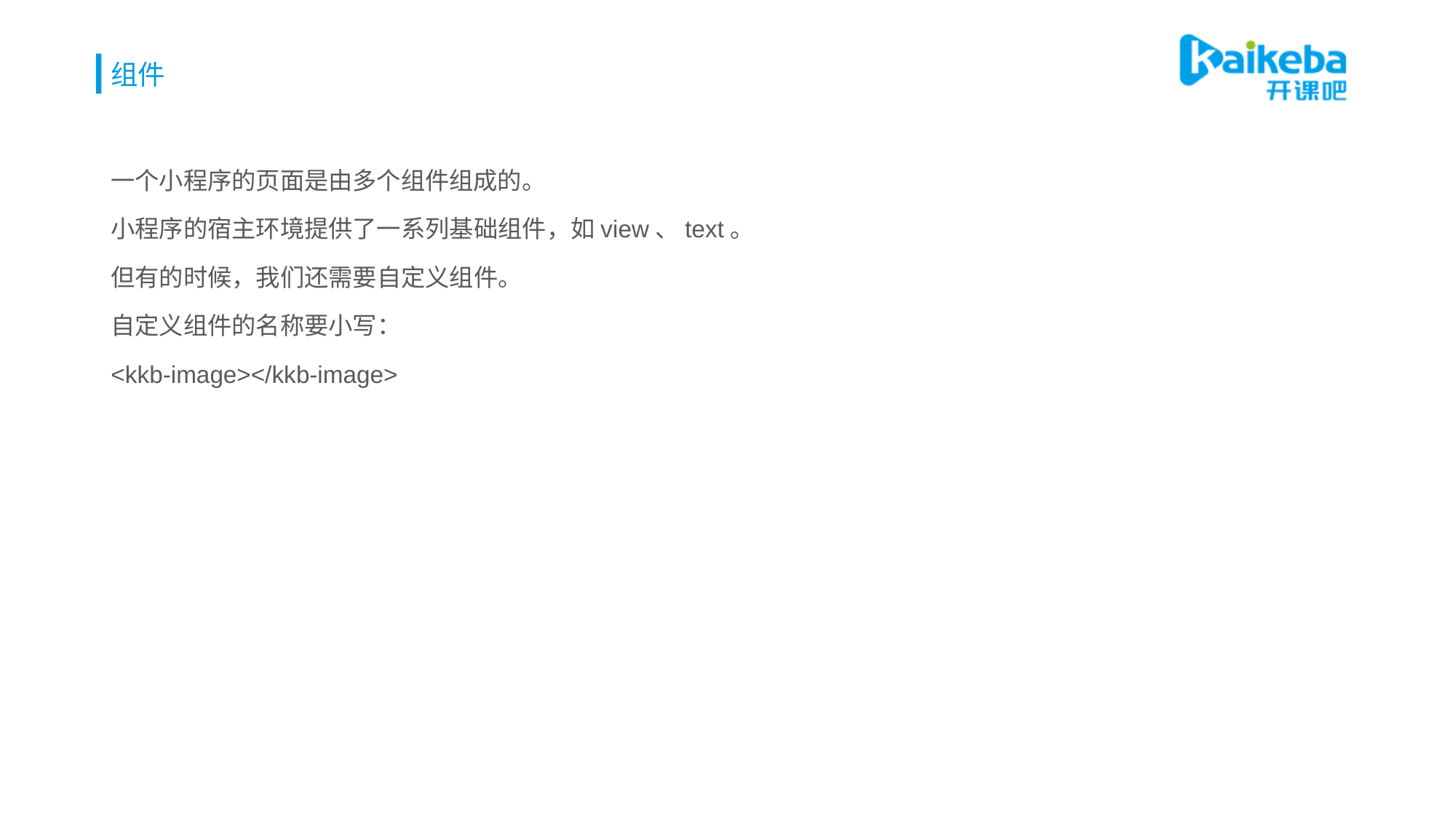

# 组件
一个小程序的页面是由多个组件组成的。
小程序的宿主环境提供了一系列基础组件，如view、text。
但有的时候，我们还需要自定义组件。
自定义组件的名称要小写：
<kkb-image></kkb-image>